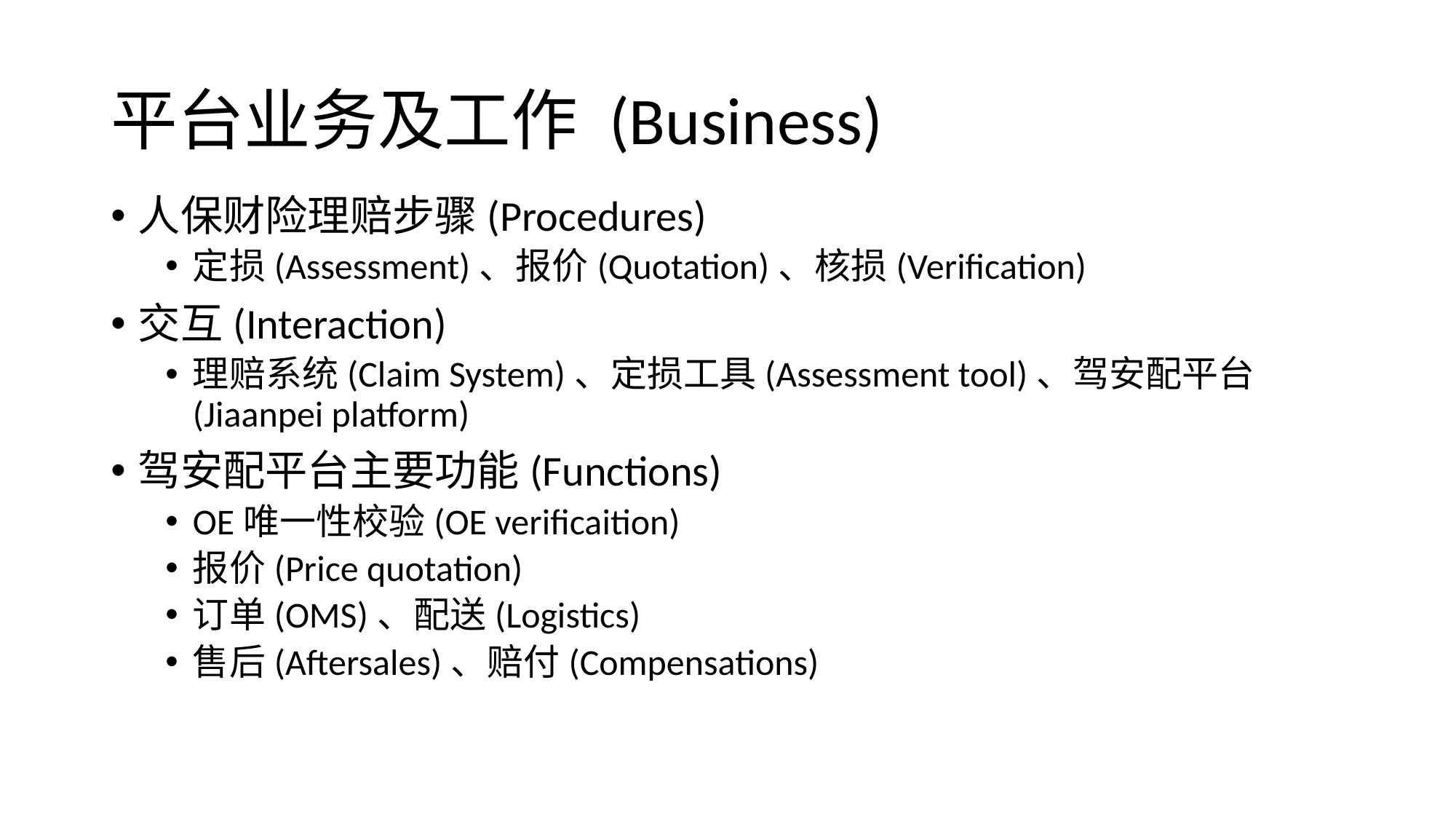

# 平台业务及工作 (Business)
人保财险理赔步骤(Procedures)
定损(Assessment)、报价(Quotation)、核损(Verification)
交互(Interaction)
理赔系统(Claim System)、定损工具(Assessment tool)、驾安配平台(Jiaanpei platform)
驾安配平台主要功能(Functions)
OE唯一性校验(OE verificaition)
报价(Price quotation)
订单(OMS)、配送(Logistics)
售后(Aftersales)、赔付(Compensations)